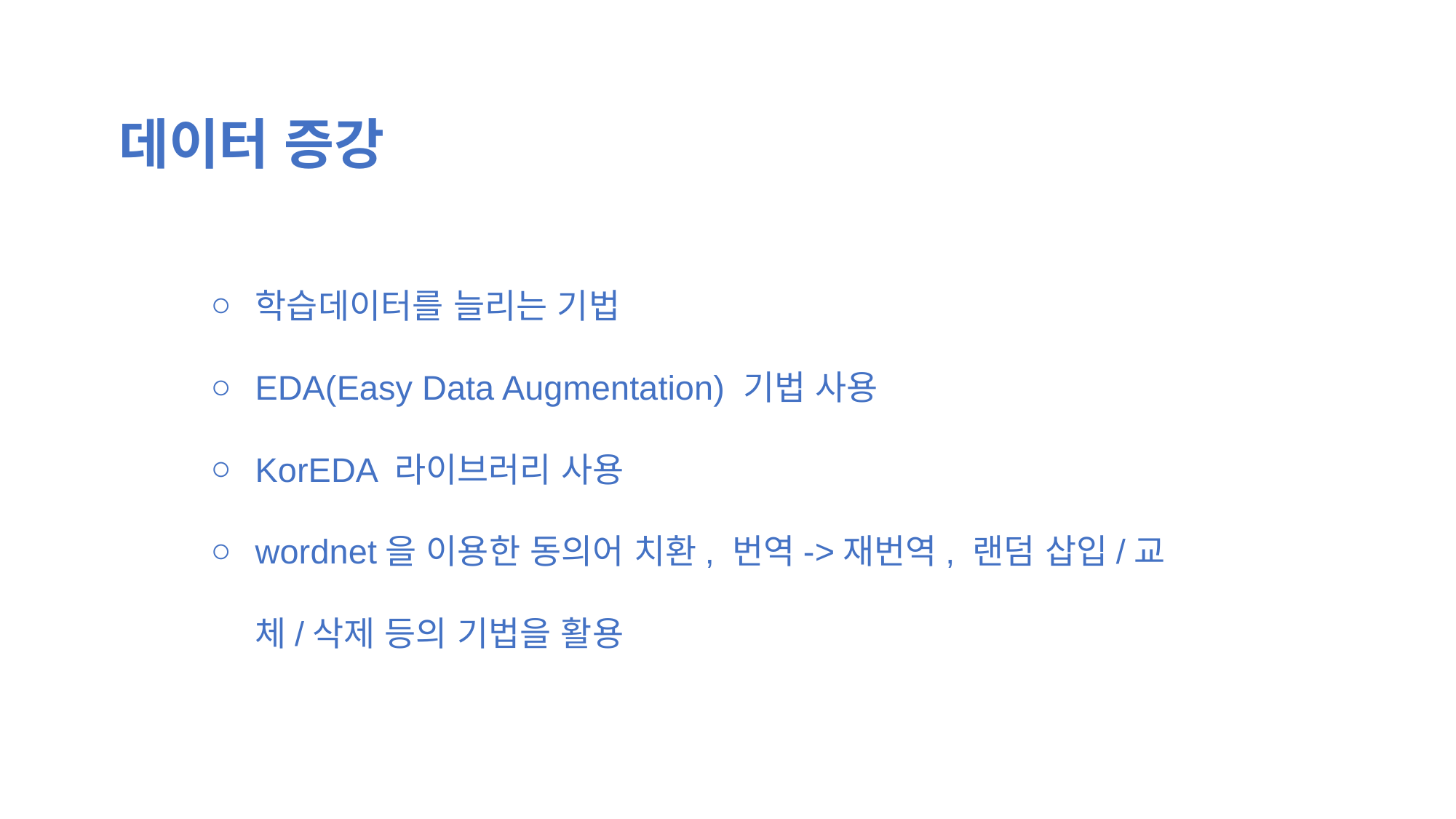

데이터 증강
학습데이터를 늘리는 기법
EDA(Easy Data Augmentation) 기법 사용
KorEDA 라이브러리 사용
wordnet을 이용한 동의어 치환, 번역->재번역, 랜덤 삽입/교체/삭제 등의 기법을 활용